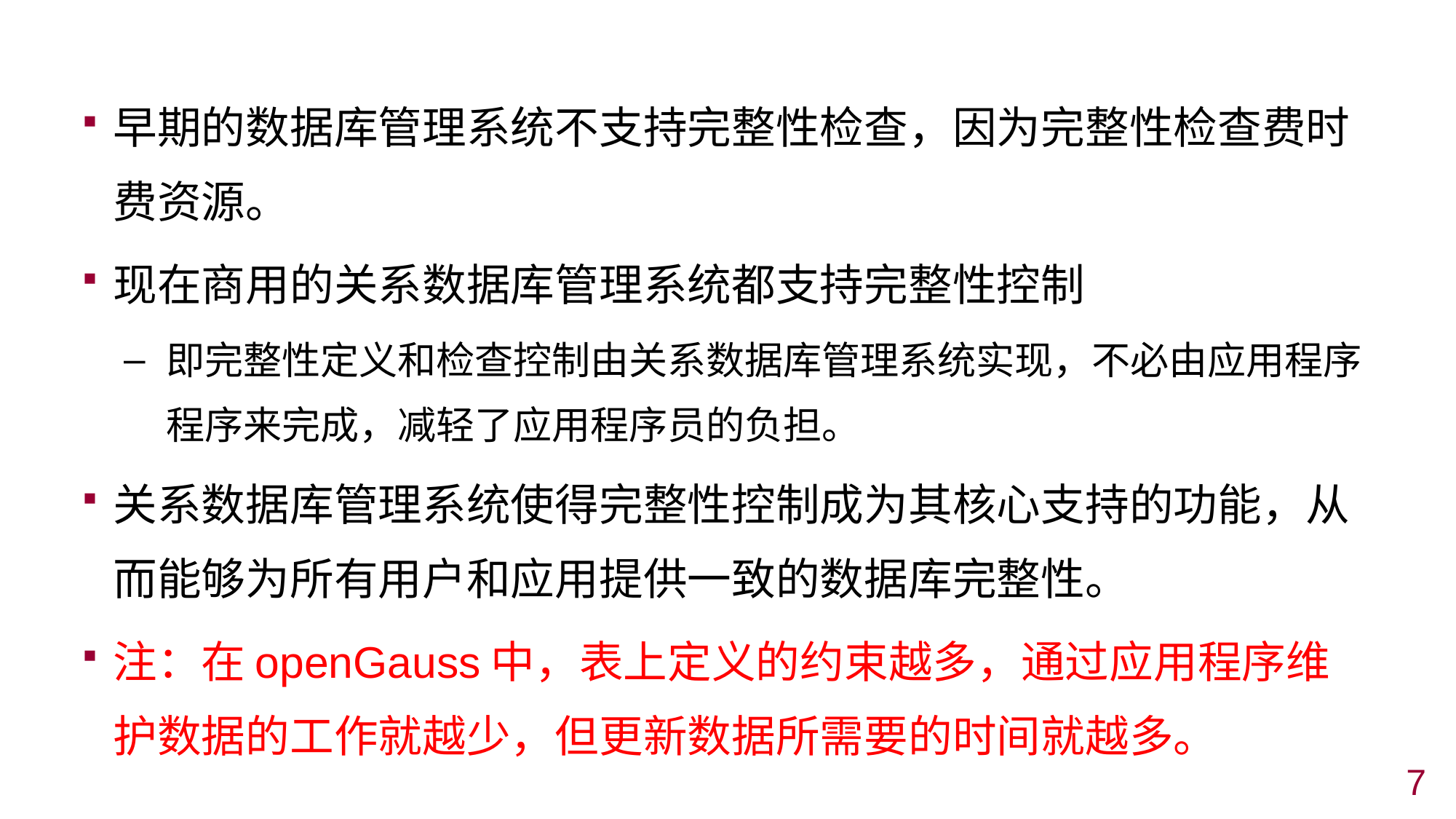

早期的数据库管理系统不支持完整性检查，因为完整性检查费时费资源。
现在商用的关系数据库管理系统都支持完整性控制
即完整性定义和检查控制由关系数据库管理系统实现，不必由应用程序程序来完成，减轻了应用程序员的负担。
关系数据库管理系统使得完整性控制成为其核心支持的功能，从而能够为所有用户和应用提供一致的数据库完整性。
注：在openGauss中，表上定义的约束越多，通过应用程序维护数据的工作就越少，但更新数据所需要的时间就越多。
7